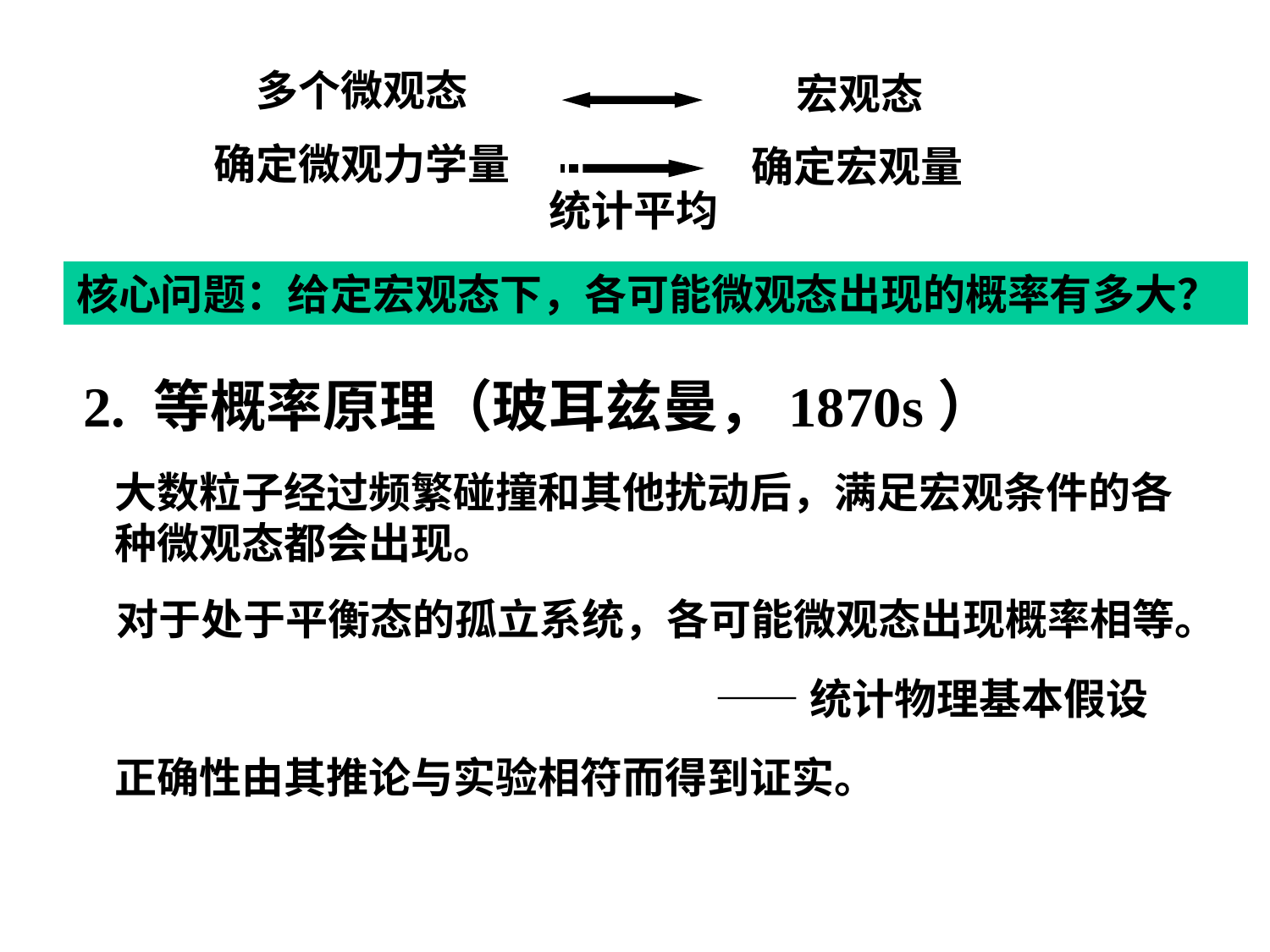

多个微观态
宏观态

确定微观力学量
确定宏观量

统计平均
核心问题：给定宏观态下，各可能微观态出现的概率有多大？
2. 等概率原理（玻耳兹曼，1870s）
大数粒子经过频繁碰撞和其他扰动后，满足宏观条件的各种微观态都会出现。
对于处于平衡态的孤立系统，各可能微观态出现概率相等。
——统计物理基本假设
正确性由其推论与实验相符而得到证实。